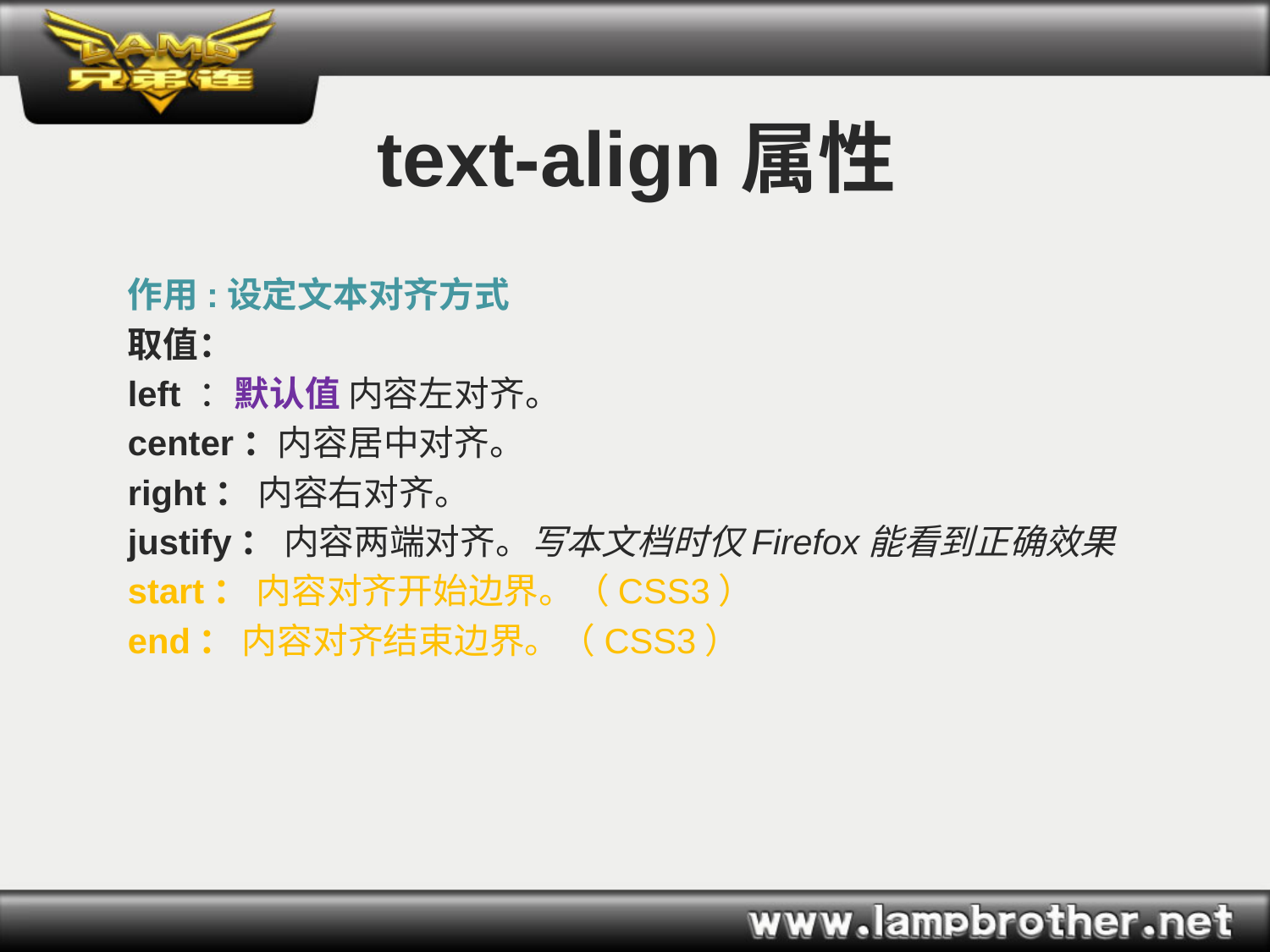

# text-align属性
作用:设定文本对齐方式
取值：
left ：默认值 内容左对齐。
center：内容居中对齐。
right： 内容右对齐。
justify： 内容两端对齐。写本文档时仅Firefox能看到正确效果
start： 内容对齐开始边界。（CSS3）
end： 内容对齐结束边界。（CSS3）